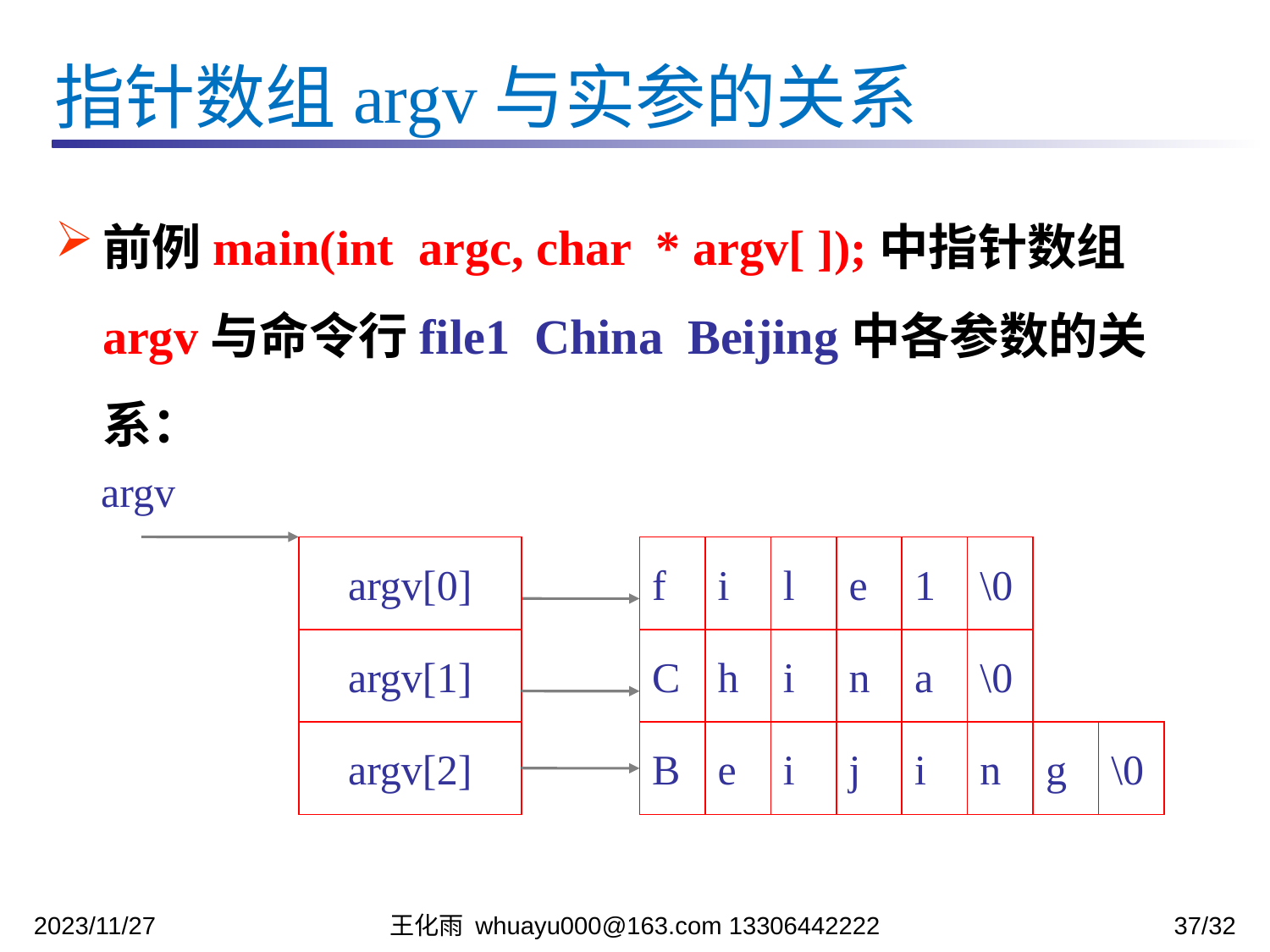

指针数组argv与实参的关系
前例main(int  argc, char  * argv[ ]);中指针数组argv与命令行file1  China  Beijing中各参数的关系：
argv

argv[0]
f
i
l
e
1
\0
argv[1]
C
h
i
n
a
\0

argv[2]
B
e
i
j
i
n
g
\0

2023/11/27
王化雨 whuayu000@163.com 13306442222
37/32